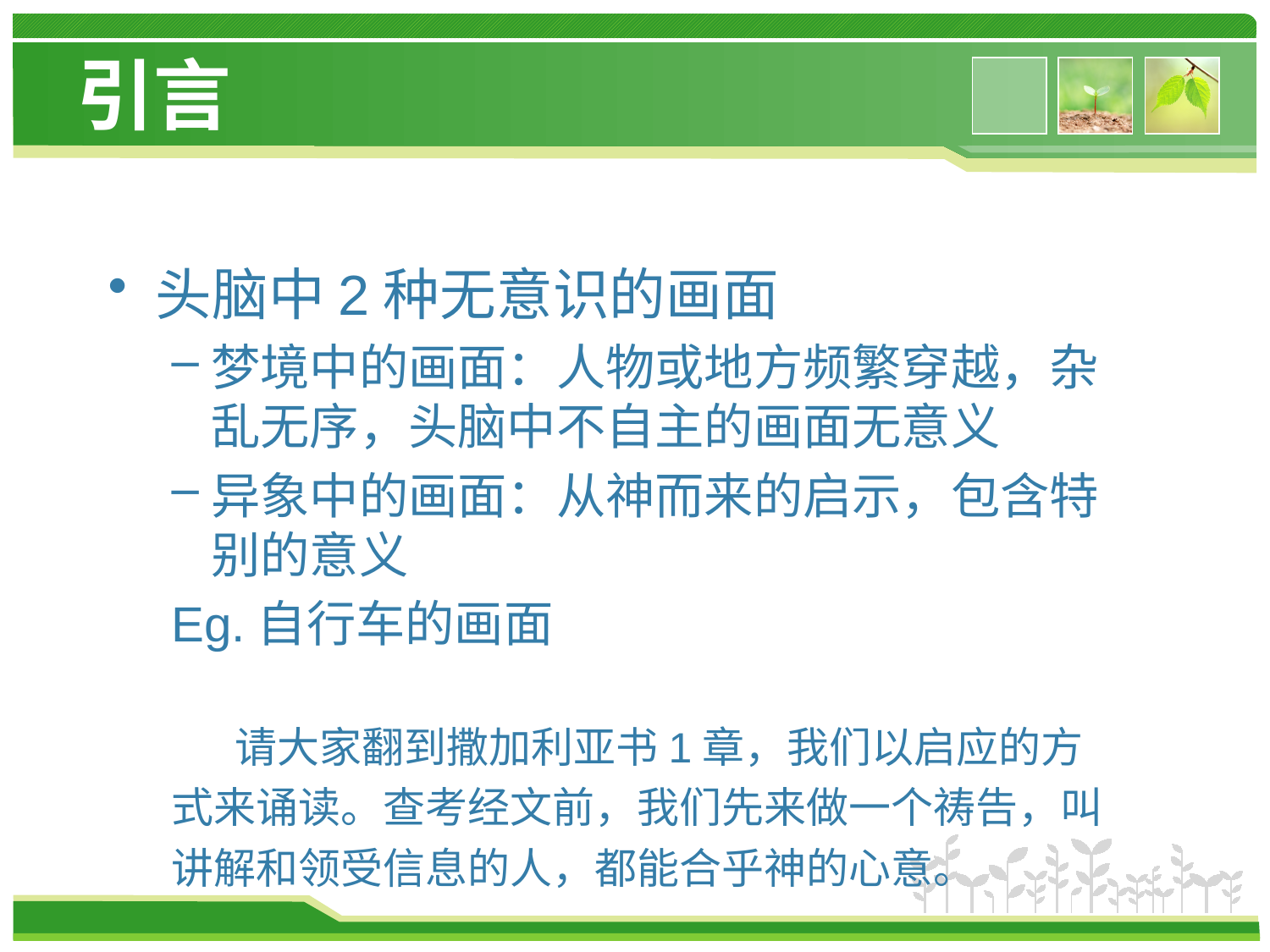

# 引言
头脑中2种无意识的画面
梦境中的画面：人物或地方频繁穿越，杂乱无序，头脑中不自主的画面无意义
异象中的画面：从神而来的启示，包含特别的意义
Eg.自行车的画面

请大家翻到撒加利亚书1章，我们以启应的方式来诵读。查考经文前，我们先来做一个祷告，叫讲解和领受信息的人，都能合乎神的心意。